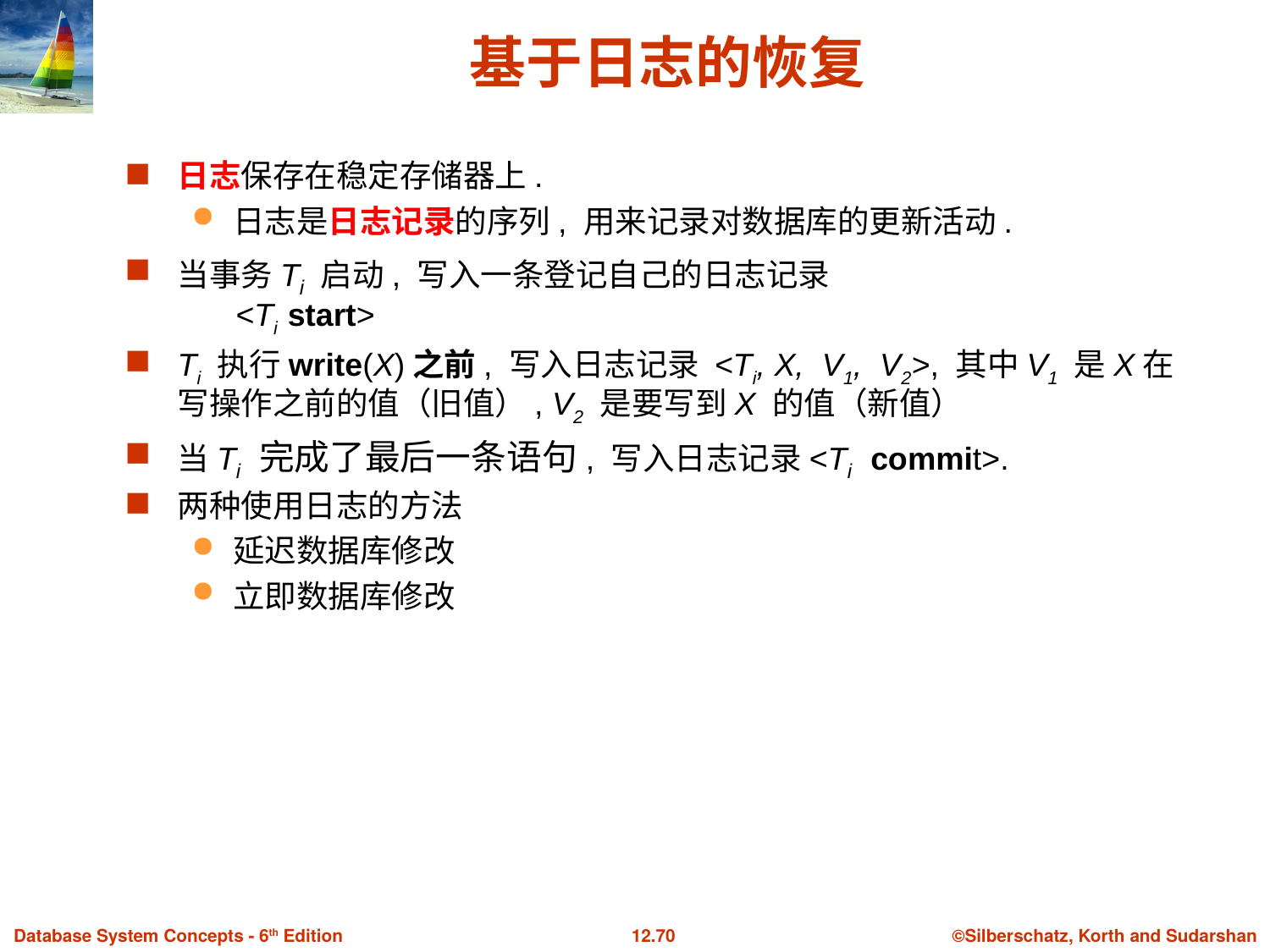

# 基于日志的恢复
日志保存在稳定存储器上.
日志是日志记录的序列, 用来记录对数据库的更新活动.
当事务Ti 启动, 写入一条登记自己的日志记录
       <Ti  start>
Ti 执行write(X)之前, 写入日志记录 <Ti, X,  V1,  V2>, 其中V1 是X在写操作之前的值（旧值）, V2 是要写到X 的值（新值）
当Ti 完成了最后一条语句, 写入日志记录<Ti  commit>.
两种使用日志的方法
延迟数据库修改
立即数据库修改